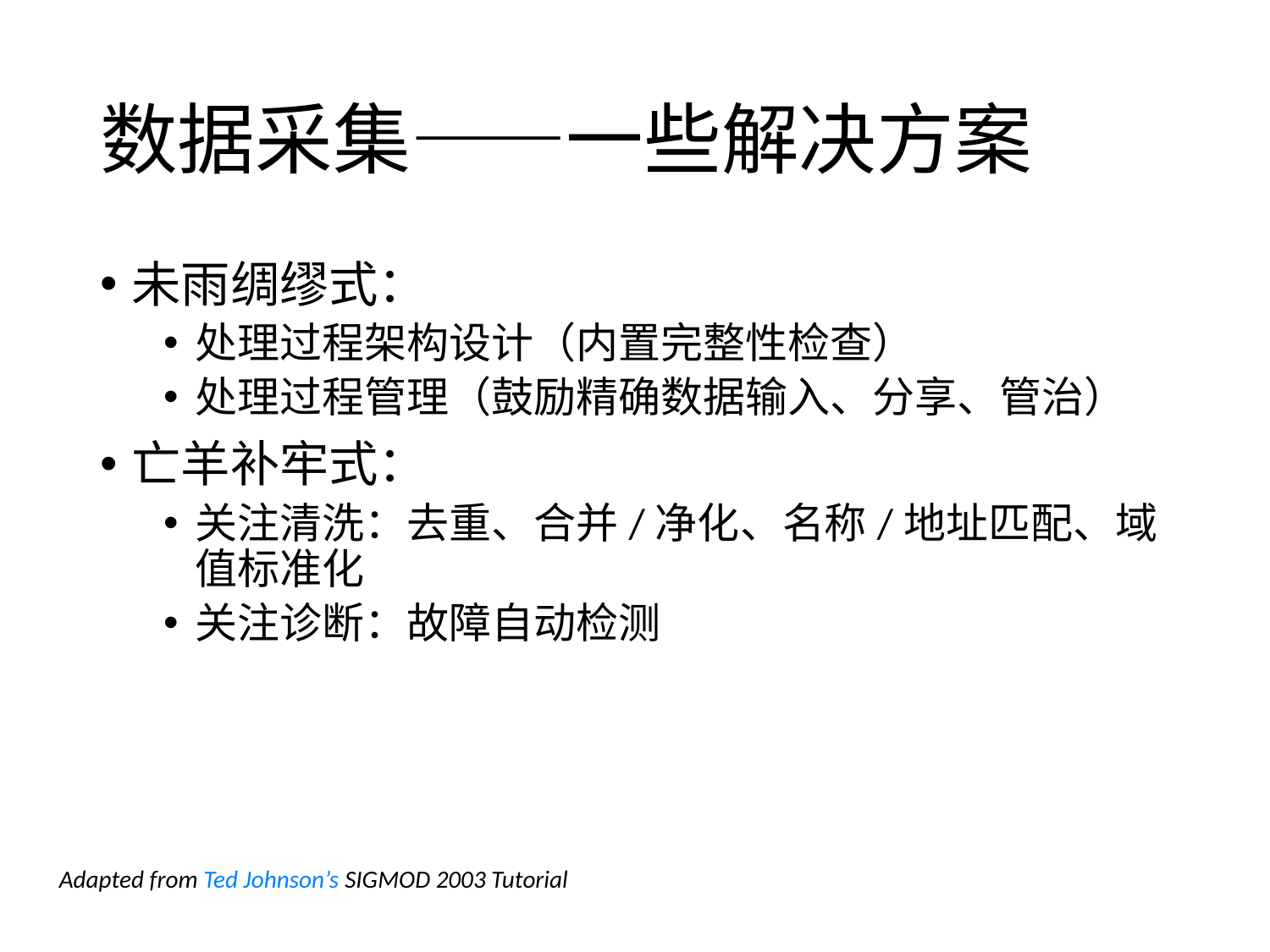

# 数据采集——一些解决方案
未雨绸缪式：
处理过程架构设计（内置完整性检查）
处理过程管理（鼓励精确数据输入、分享、管治）
亡羊补牢式：
关注清洗：去重、合并/净化、名称/地址匹配、域值标准化
关注诊断：故障自动检测
Adapted from Ted Johnson’s SIGMOD 2003 Tutorial